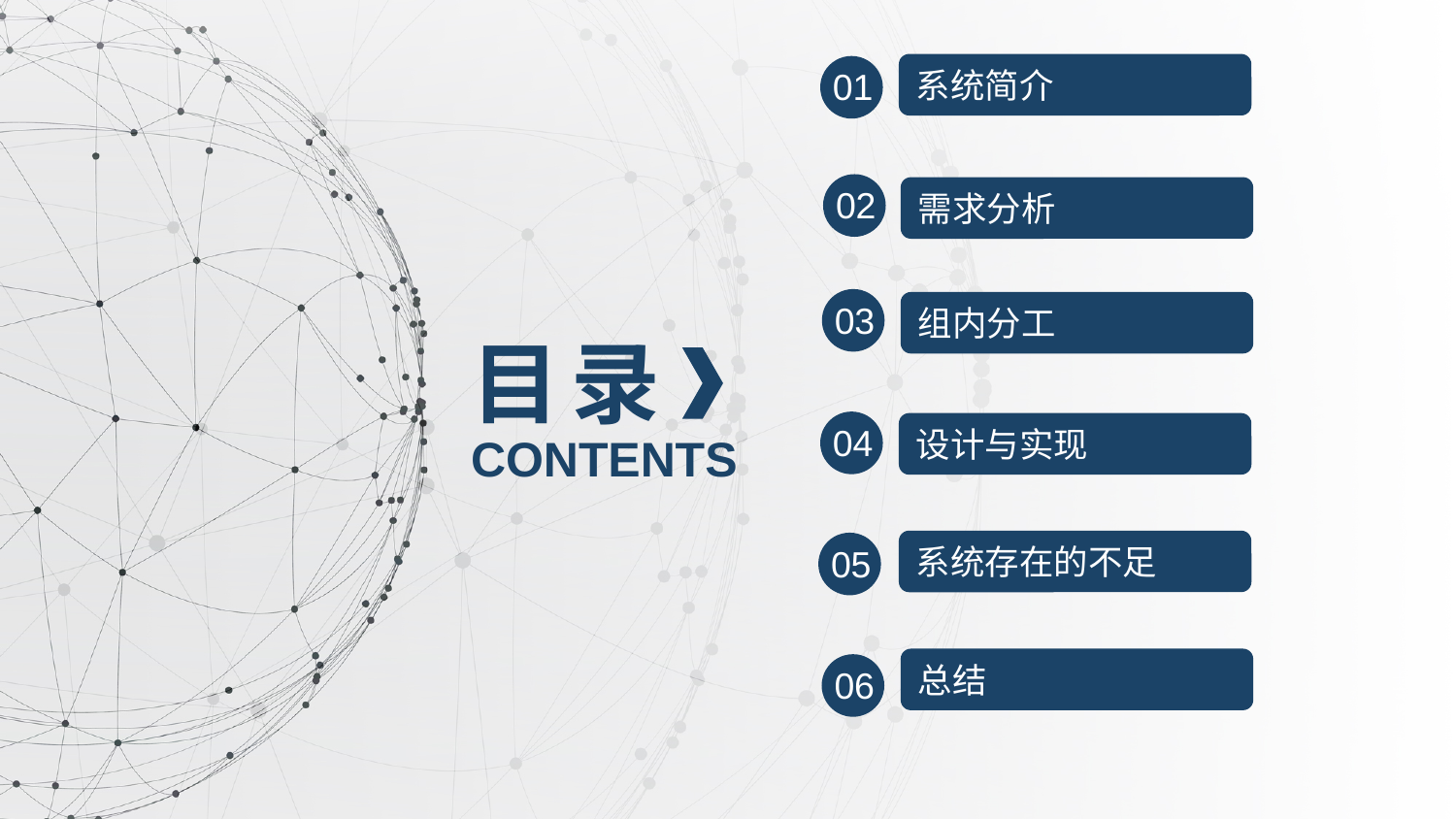

系统简介

01

02
需求分析

03
组内分工
目 录

04
设计与实现
CONTENTS
系统存在的不足

05
总结

06